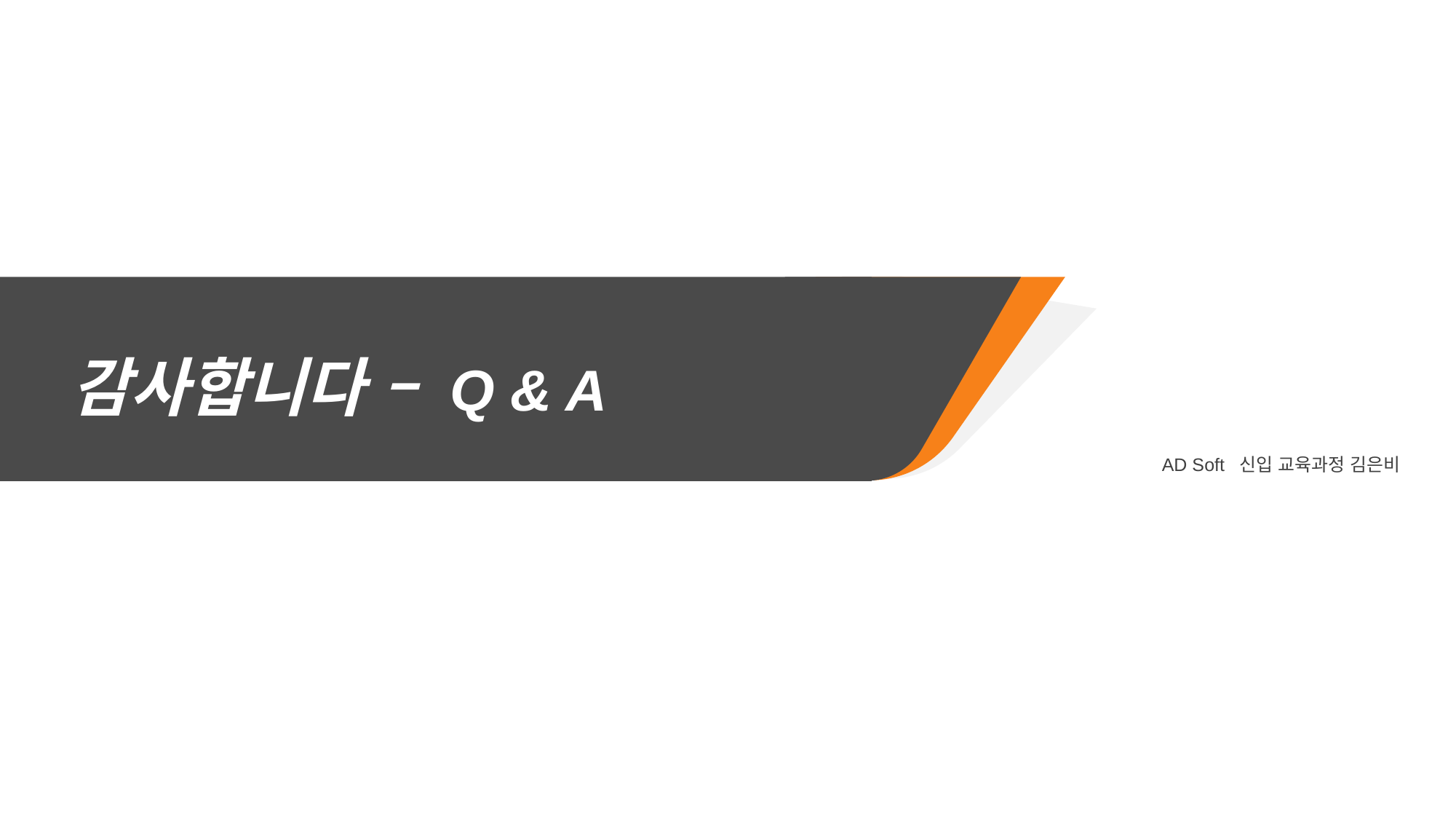

감사합니다 – Q & A

AD Soft  신입 교육과정 김은비